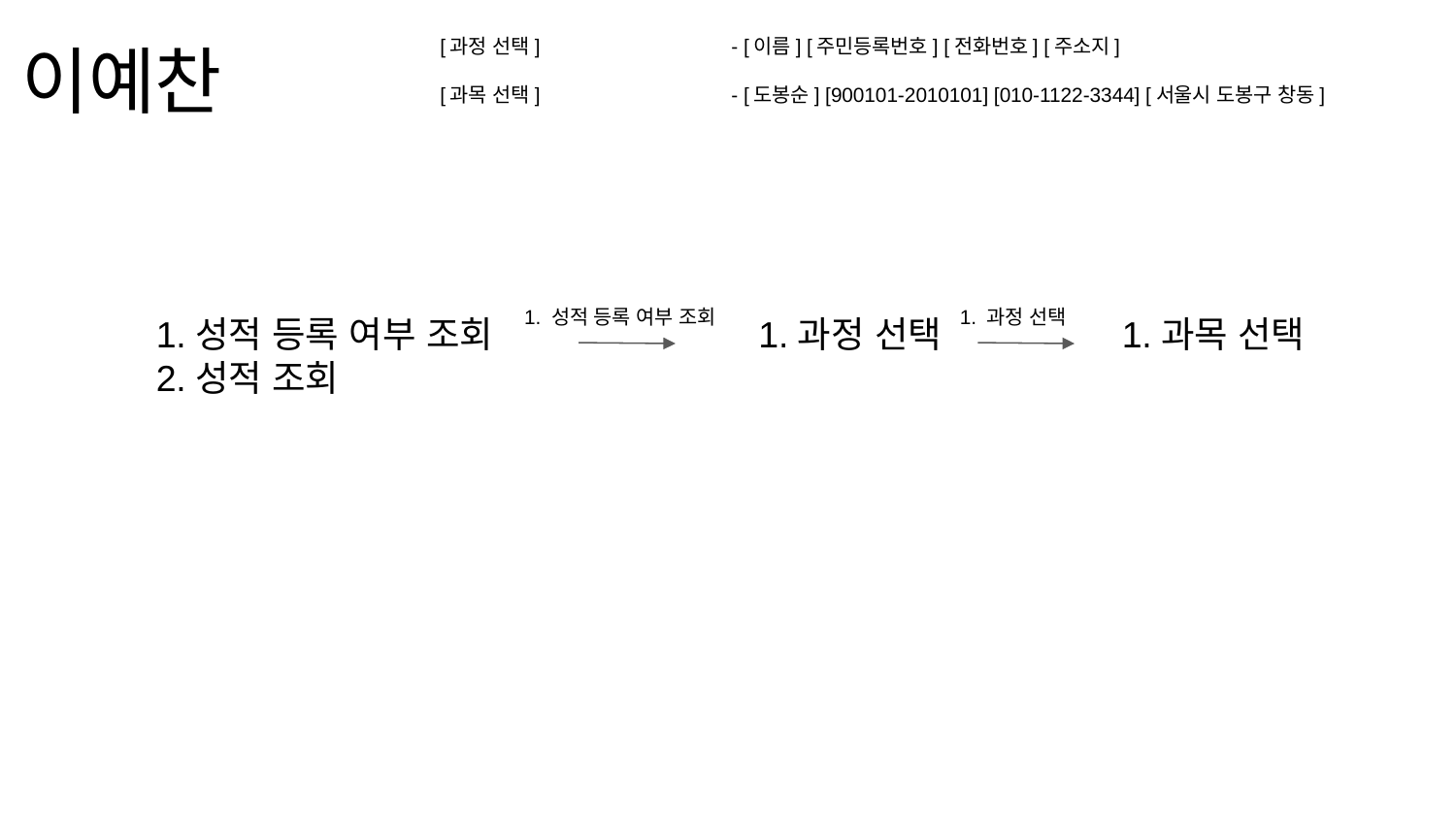

[과정 선택]		- [이름] [주민등록번호] [전화번호] [주소지]

[과목 선택]		- [도봉순] [900101-2010101] [010-1122-3344] [서울시 도봉구 창동]
# 이예찬
1. 성적 등록 여부 조회

1. 과정 선택
1.성적 등록 여부 조회
2.성적 조회

1.과정 선택

1.과목 선택